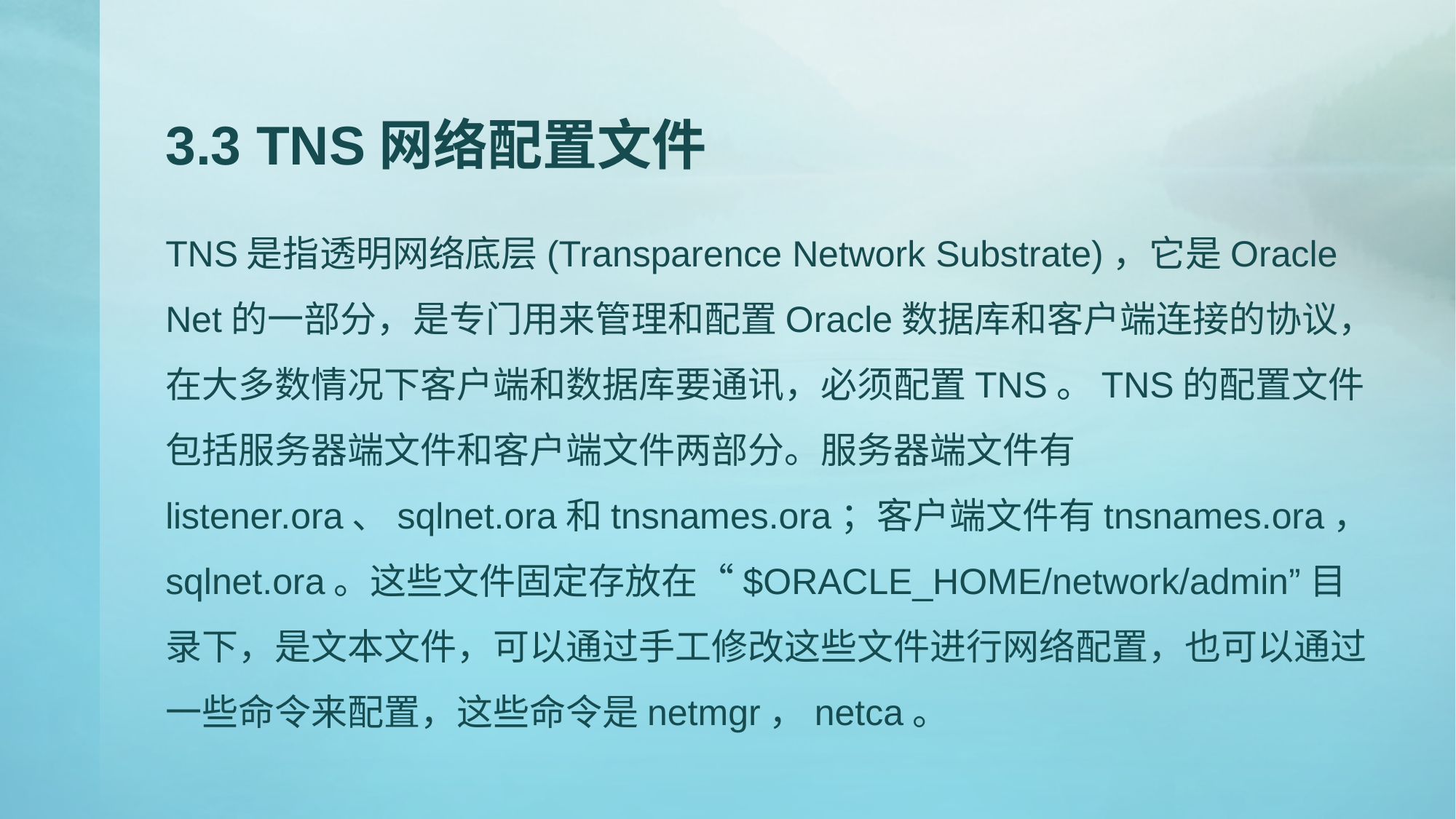

# 3.3 TNS网络配置文件
TNS是指透明网络底层(Transparence Network Substrate)，它是Oracle Net的一部分，是专门用来管理和配置Oracle数据库和客户端连接的协议，在大多数情况下客户端和数据库要通讯，必须配置TNS。TNS的配置文件包括服务器端文件和客户端文件两部分。服务器端文件有listener.ora、sqlnet.ora和tnsnames.ora；客户端文件有tnsnames.ora，sqlnet.ora。这些文件固定存放在“$ORACLE_HOME/network/admin”目录下，是文本文件，可以通过手工修改这些文件进行网络配置，也可以通过一些命令来配置，这些命令是netmgr，netca。